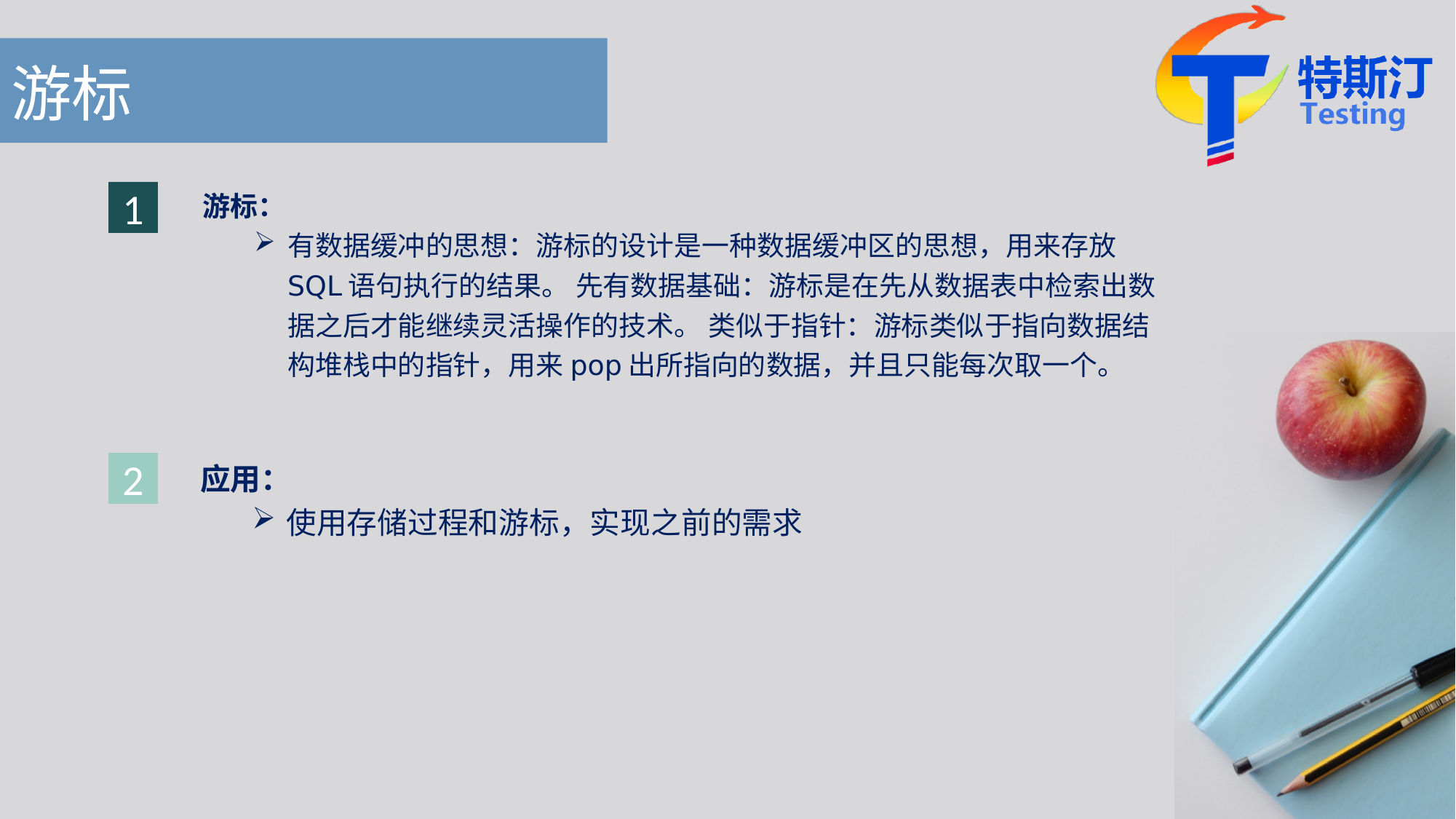

# 游标
1
游标：
有数据缓冲的思想：游标的设计是一种数据缓冲区的思想，用来存放SQL语句执行的结果。 先有数据基础：游标是在先从数据表中检索出数据之后才能继续灵活操作的技术。 类似于指针：游标类似于指向数据结构堆栈中的指针，用来pop出所指向的数据，并且只能每次取一个。
应用：
使用存储过程和游标，实现之前的需求
2